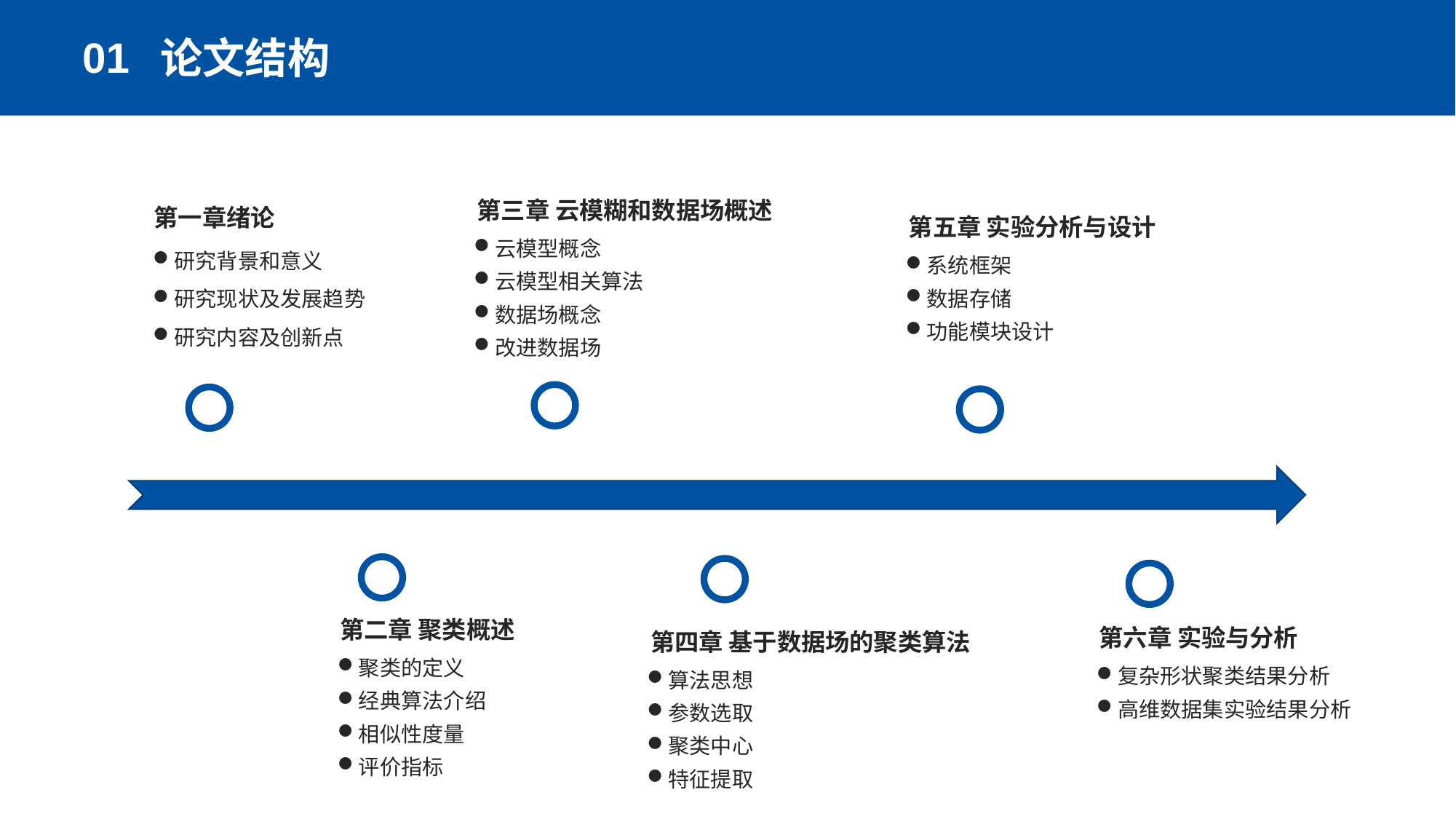

01
论文结构

第三章 云模糊和数据场概述
第一章绪论
第五章 实验分析与设计
云模型概念
云模型相关算法
数据场概念
改进数据场
研究背景和意义
研究现状及发展趋势
研究内容及创新点
系统框架
数据存储
功能模块设计

第二章 聚类概述
第六章 实验与分析
第四章 基于数据场的聚类算法
聚类的定义
经典算法介绍
相似性度量
评价指标
复杂形状聚类结果分析
高维数据集实验结果分析
算法思想
参数选取
聚类中心
特征提取